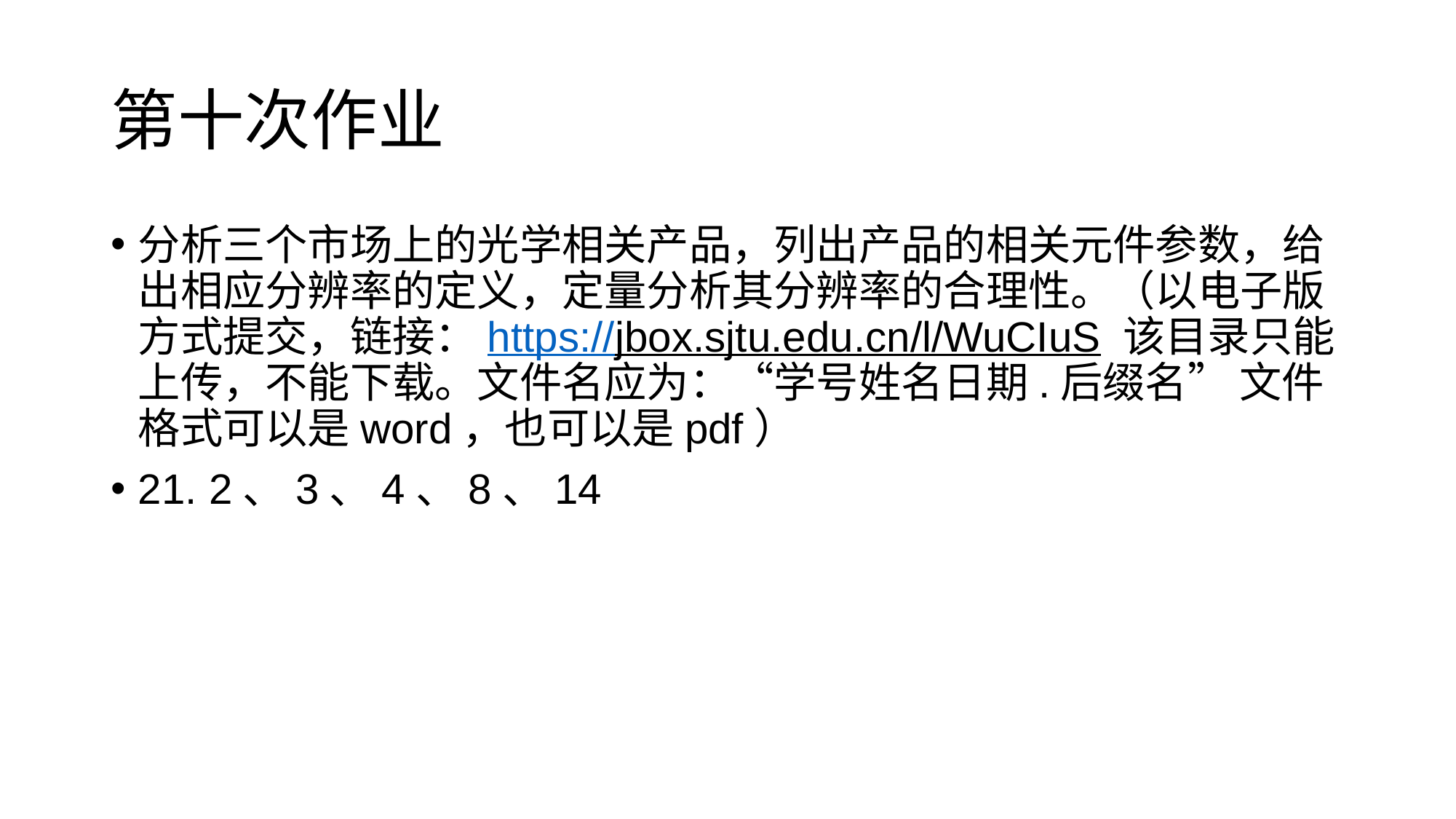

# 第十次作业
分析三个市场上的光学相关产品，列出产品的相关元件参数，给出相应分辨率的定义，定量分析其分辨率的合理性。（以电子版方式提交，链接：https://jbox.sjtu.edu.cn/l/WuCIuS 该目录只能上传，不能下载。文件名应为：“学号姓名日期.后缀名” 文件格式可以是word，也可以是pdf）
21. 2、3、4、8、14